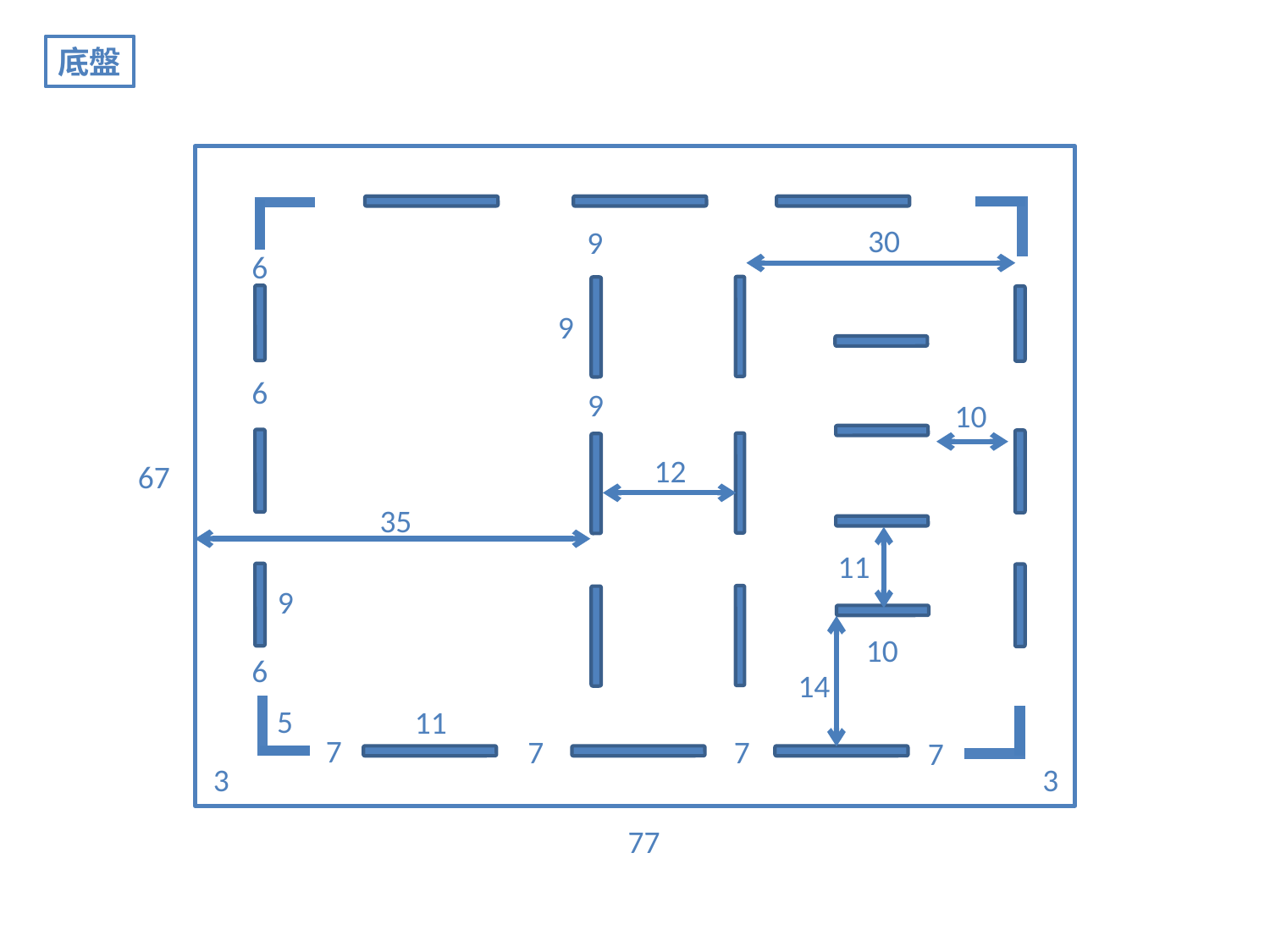

底盤

30
9
6

9

6
9
10

12
67

35

11
9

10
6
14
5
11
7
7
7
7

3
3
77